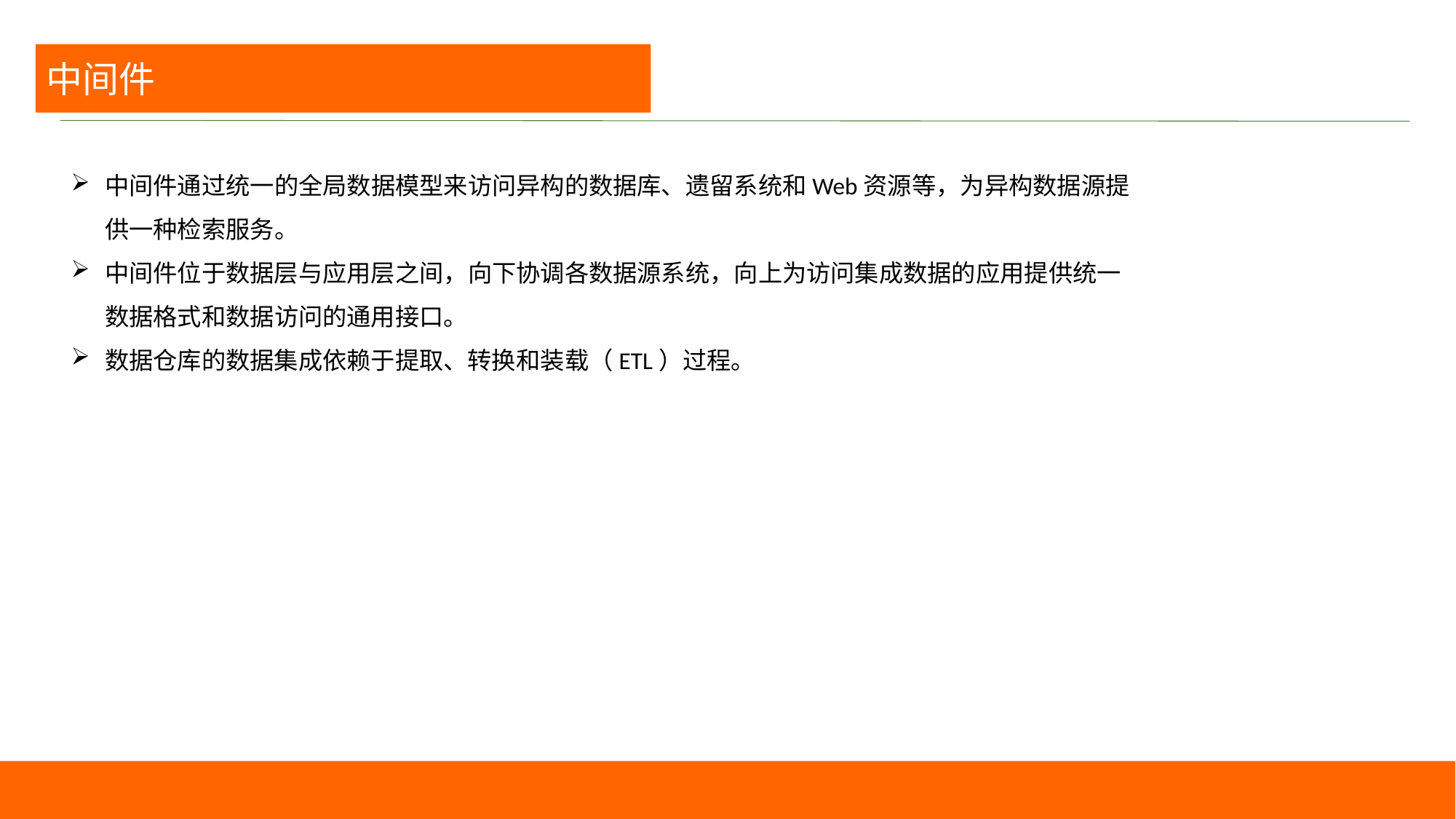

中间件
中间件通过统一的全局数据模型来访问异构的数据库、遗留系统和Web资源等，为异构数据源提供一种检索服务。
中间件位于数据层与应用层之间，向下协调各数据源系统，向上为访问集成数据的应用提供统一数据格式和数据访问的通用接口。
数据仓库的数据集成依赖于提取、转换和装载（ETL）过程。
18